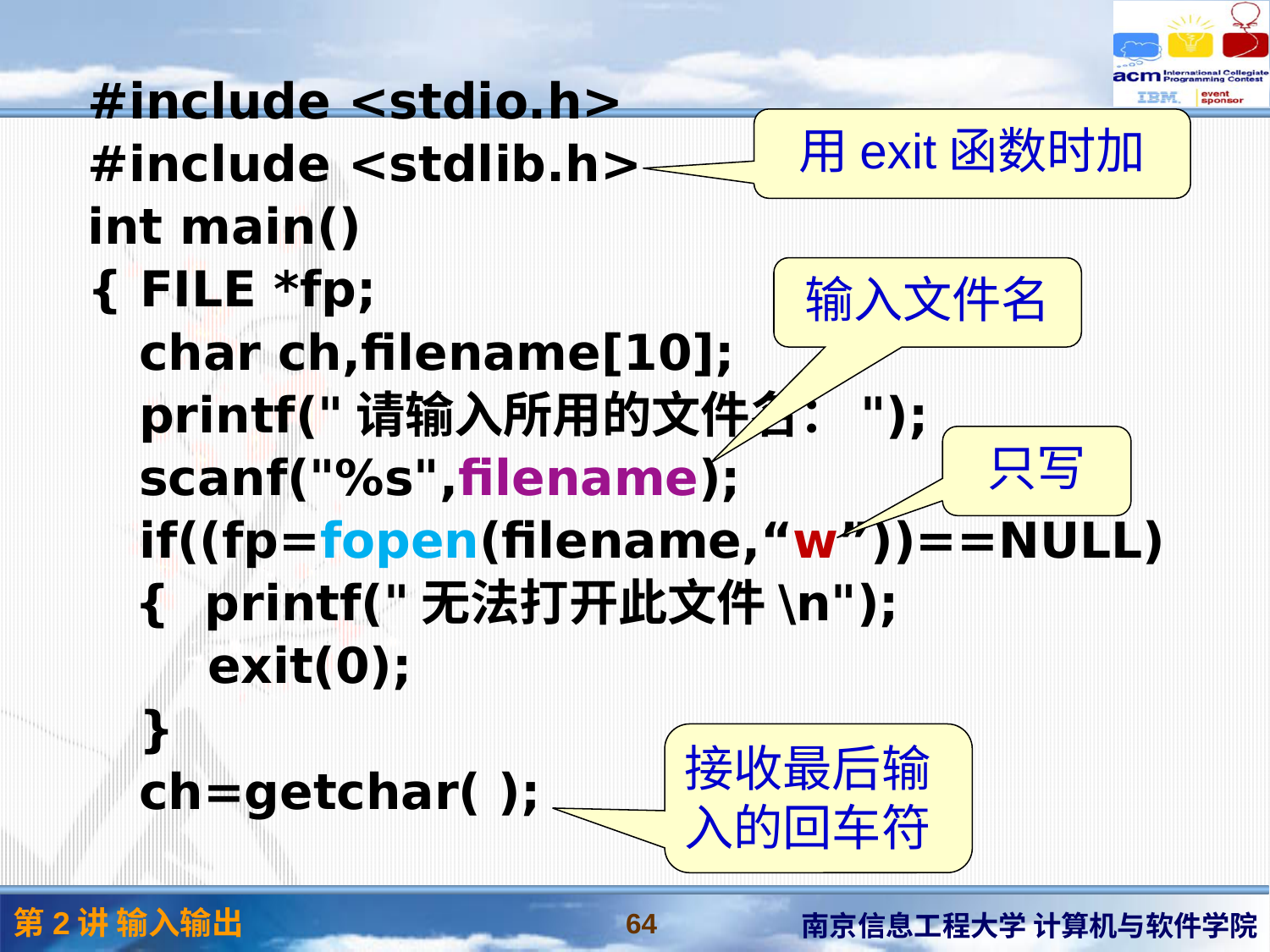

#include <stdio.h>
#include <stdlib.h>
int main()
{ FILE *fp;
   char ch,filename[10];
   printf("请输入所用的文件名：");
   scanf("%s",filename);
   if((fp=fopen(filename,“w”))==NULL)
	{  printf("无法打开此文件\n");
       exit(0);
   }
   ch=getchar( );

用exit函数时加
输入文件名
只写
接收最后输入的回车符